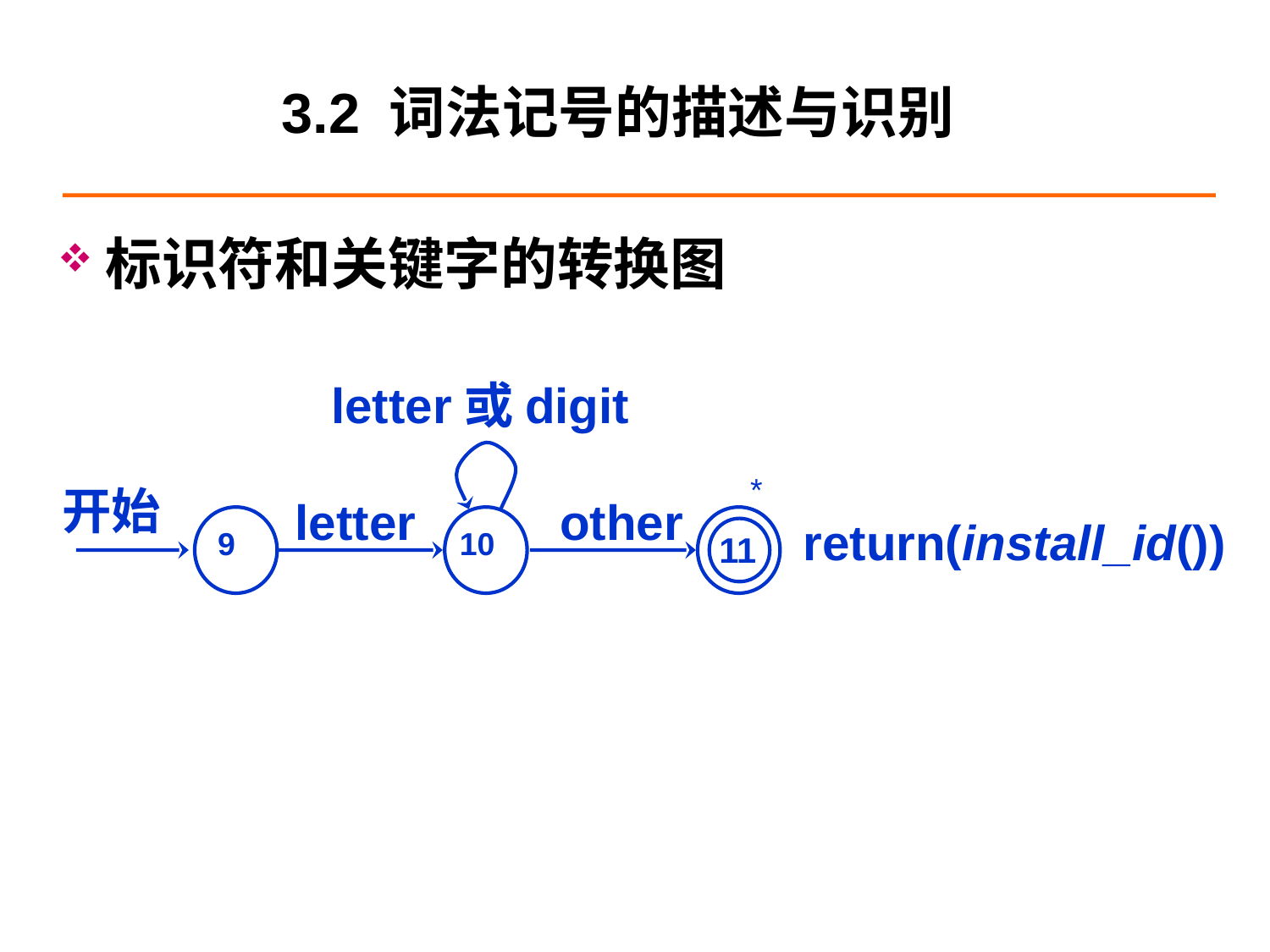

# 3.2 词法记号的描述与识别
标识符和关键字的转换图

letter或digit

*
开始
letter
other
9
10

11
return(install_id())